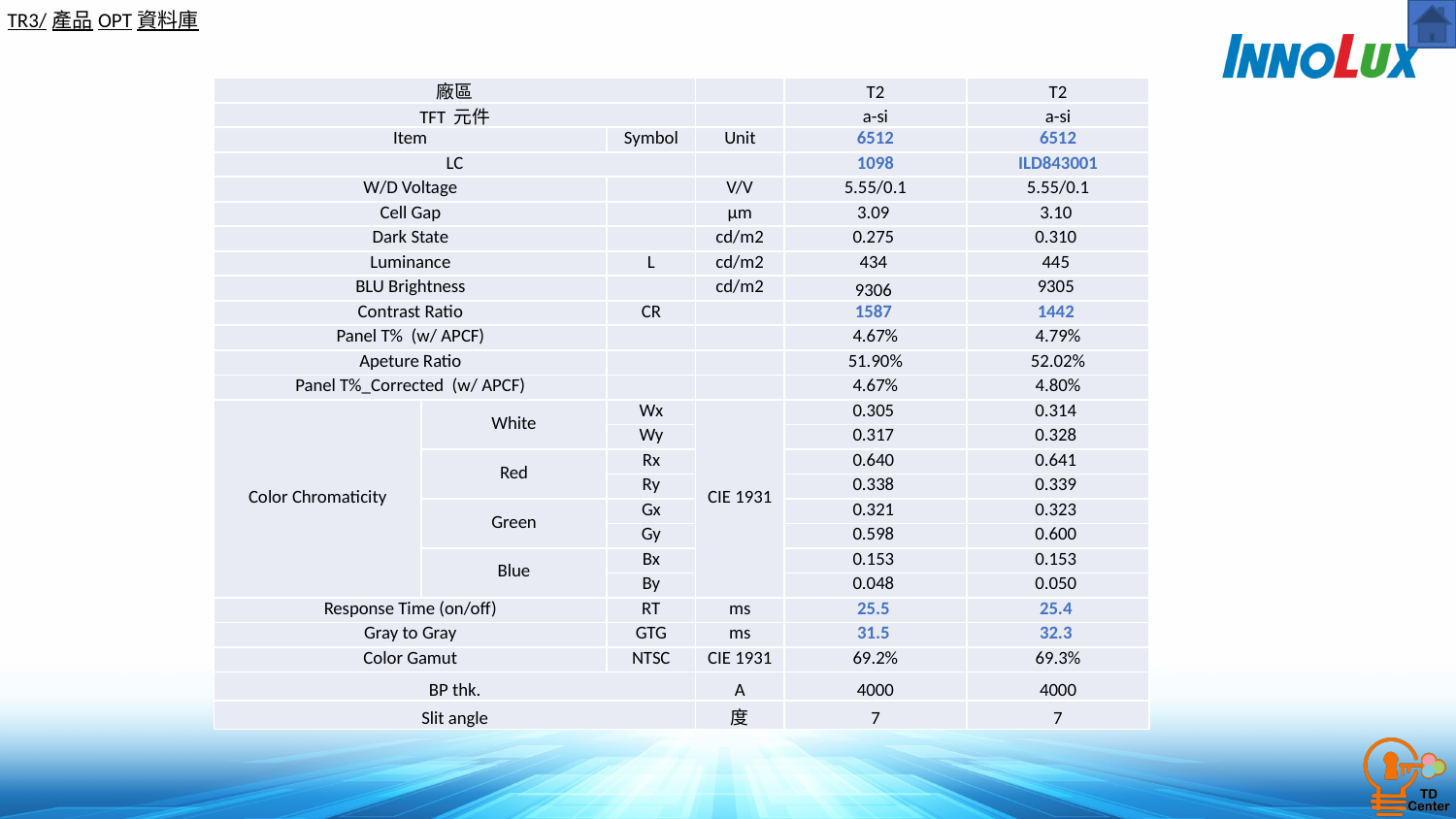

TR3/產品OPT資料庫

| 廠區 |  |  |  | T2 | T2 |
| --- | --- | --- | --- | --- | --- |
| TFT 元件 |  |  |  | a-si | a-si |
| Item |  | Symbol | Unit | 6512 | 6512 |
| LC |  |  |  | 1098 | ILD843001 |
| W/D Voltage |  |  | V/V | 5.55/0.1 | 5.55/0.1 |
| Cell Gap |  |  | μm | 3.09 | 3.10 |
| Dark State |  |  | cd/m2 | 0.275 | 0.310 |
| Luminance |  | L | cd/m2 | 434 | 445 |
| BLU Brightness |  |  | cd/m2 | 9306 | 9305 |
| Contrast Ratio |  | CR |  | 1587 | 1442 |
| Panel T% (w/ APCF) |  |  |  | 4.67% | 4.79% |
| Apeture Ratio |  |  |  | 51.90% | 52.02% |
| Panel T%\_Corrected (w/ APCF) |  |  |  | 4.67% | 4.80% |
| Color Chromaticity | White | Wx | CIE 1931 | 0.305 | 0.314 |
|  |  | Wy |  | 0.317 | 0.328 |
|  | Red | Rx |  | 0.640 | 0.641 |
|  |  | Ry |  | 0.338 | 0.339 |
|  | Green | Gx |  | 0.321 | 0.323 |
|  |  | Gy |  | 0.598 | 0.600 |
|  | Blue | Bx |  | 0.153 | 0.153 |
|  |  | By |  | 0.048 | 0.050 |
| Response Time (on/off) |  | RT | ms | 25.5 | 25.4 |
| Gray to Gray |  | GTG | ms | 31.5 | 32.3 |
| Color Gamut |  | NTSC | CIE 1931 | 69.2% | 69.3% |
| BP thk. |  |  | A | 4000 | 4000 |
| Slit angle |  |  | 度 | 7 | 7 |